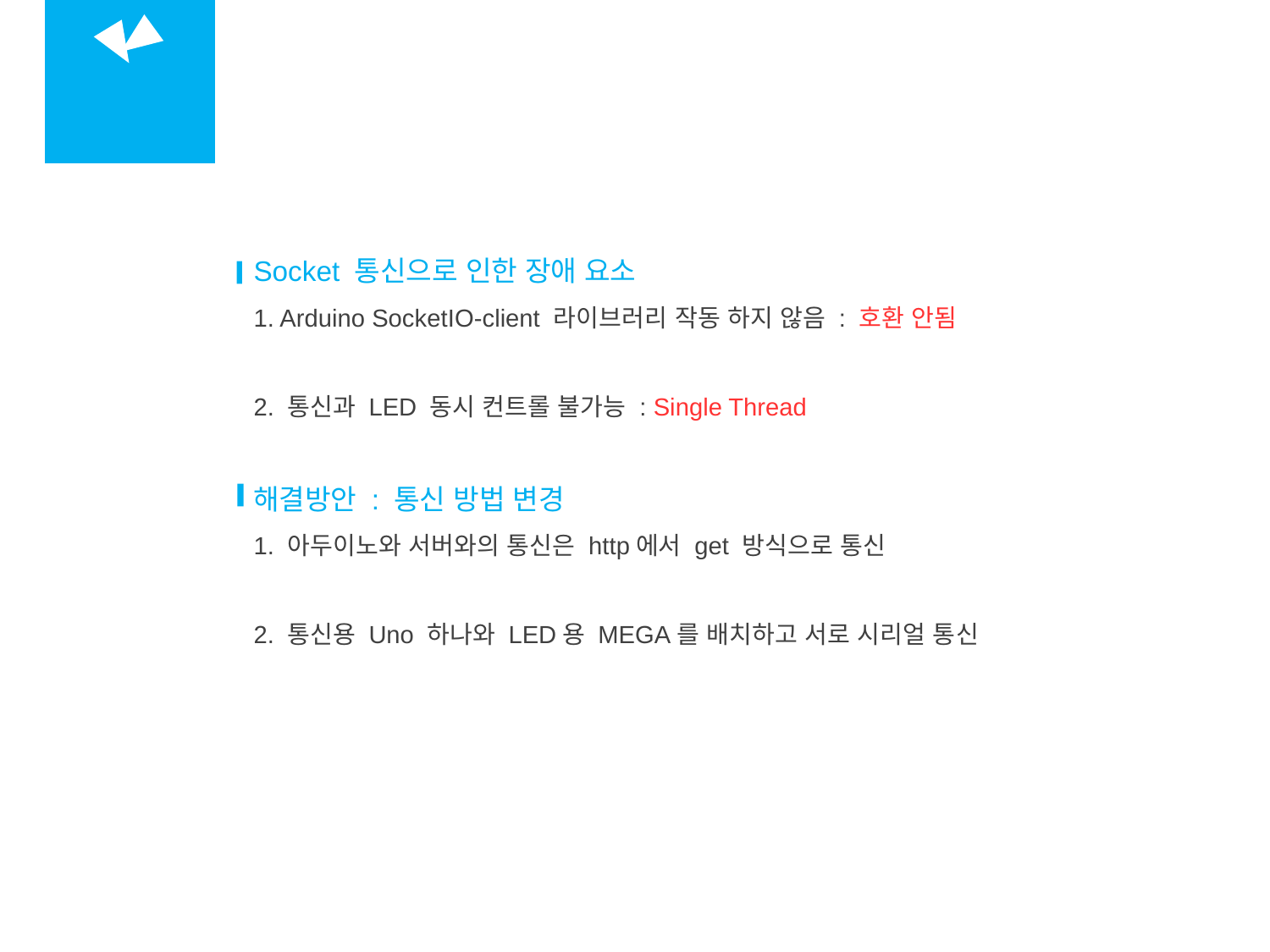

03
장애 요소 3
Socket 통신으로 인한 장애 요소
1. Arduino SocketIO-client 라이브러리 작동 하지 않음 : 호환 안됨

2. 통신과 LED 동시 컨트롤 불가능 : Single Thread

해결방안 : 통신 방법 변경
1. 아두이노와 서버와의 통신은 http에서 get 방식으로 통신

2. 통신용 Uno 하나와 LED용 MEGA를 배치하고 서로 시리얼 통신